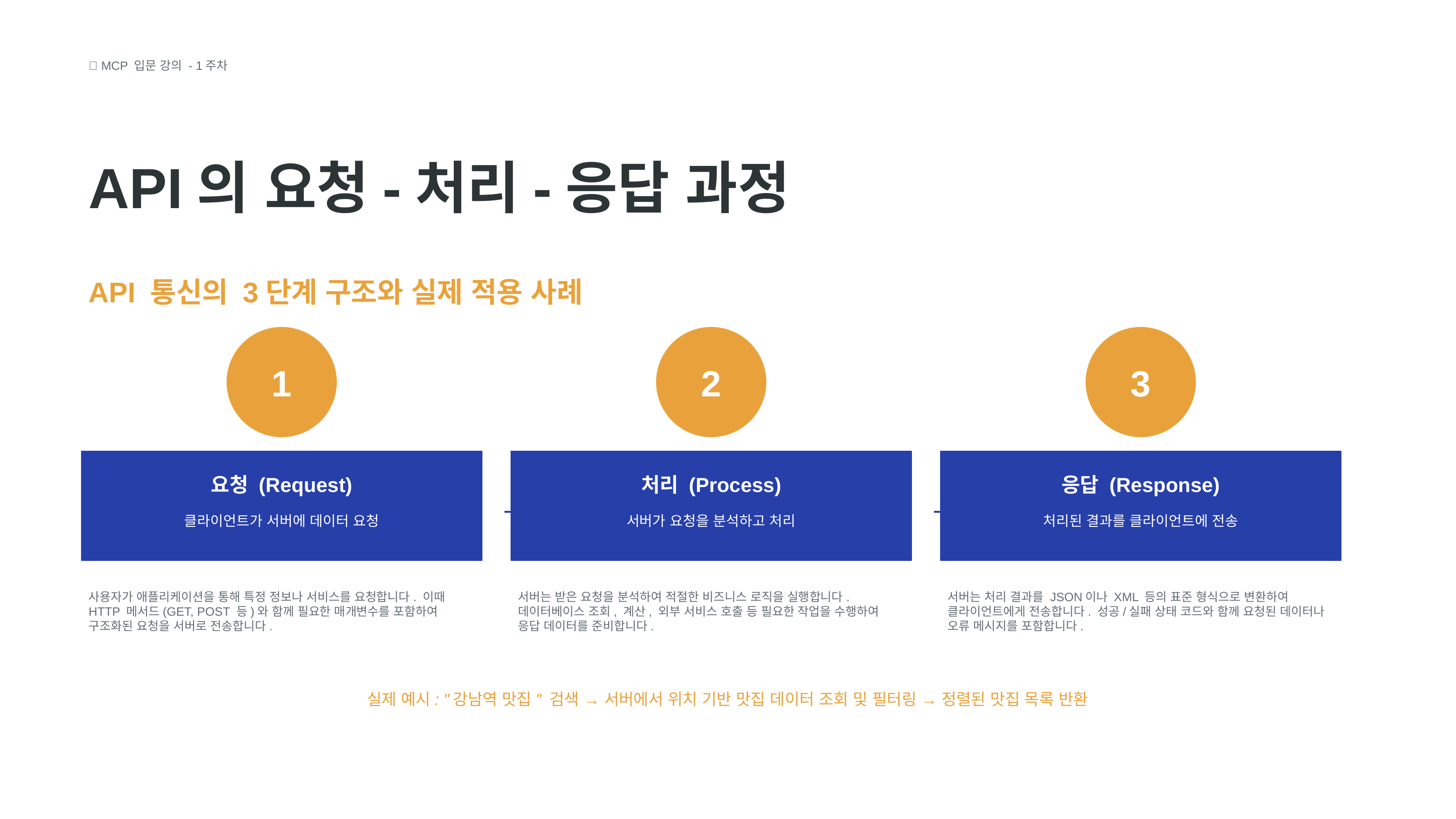

🧩 MCP 입문 강의 - 1주차
API의 요청-처리-응답 과정
API 통신의 3단계 구조와 실제 적용 사례

1

2

3

요청 (Request)
처리 (Process)
응답 (Response)
→
→
클라이언트가 서버에 데이터 요청
서버가 요청을 분석하고 처리
처리된 결과를 클라이언트에 전송
사용자가 애플리케이션을 통해 특정 정보나 서비스를 요청합니다. 이때 HTTP 메서드(GET, POST 등)와 함께 필요한 매개변수를 포함하여 구조화된 요청을 서버로 전송합니다.
서버는 받은 요청을 분석하여 적절한 비즈니스 로직을 실행합니다. 데이터베이스 조회, 계산, 외부 서비스 호출 등 필요한 작업을 수행하여 응답 데이터를 준비합니다.
서버는 처리 결과를 JSON이나 XML 등의 표준 형식으로 변환하여 클라이언트에게 전송합니다. 성공/실패 상태 코드와 함께 요청된 데이터나 오류 메시지를 포함합니다.
실제 예시: "강남역 맛집" 검색 → 서버에서 위치 기반 맛집 데이터 조회 및 필터링 → 정렬된 맛집 목록 반환